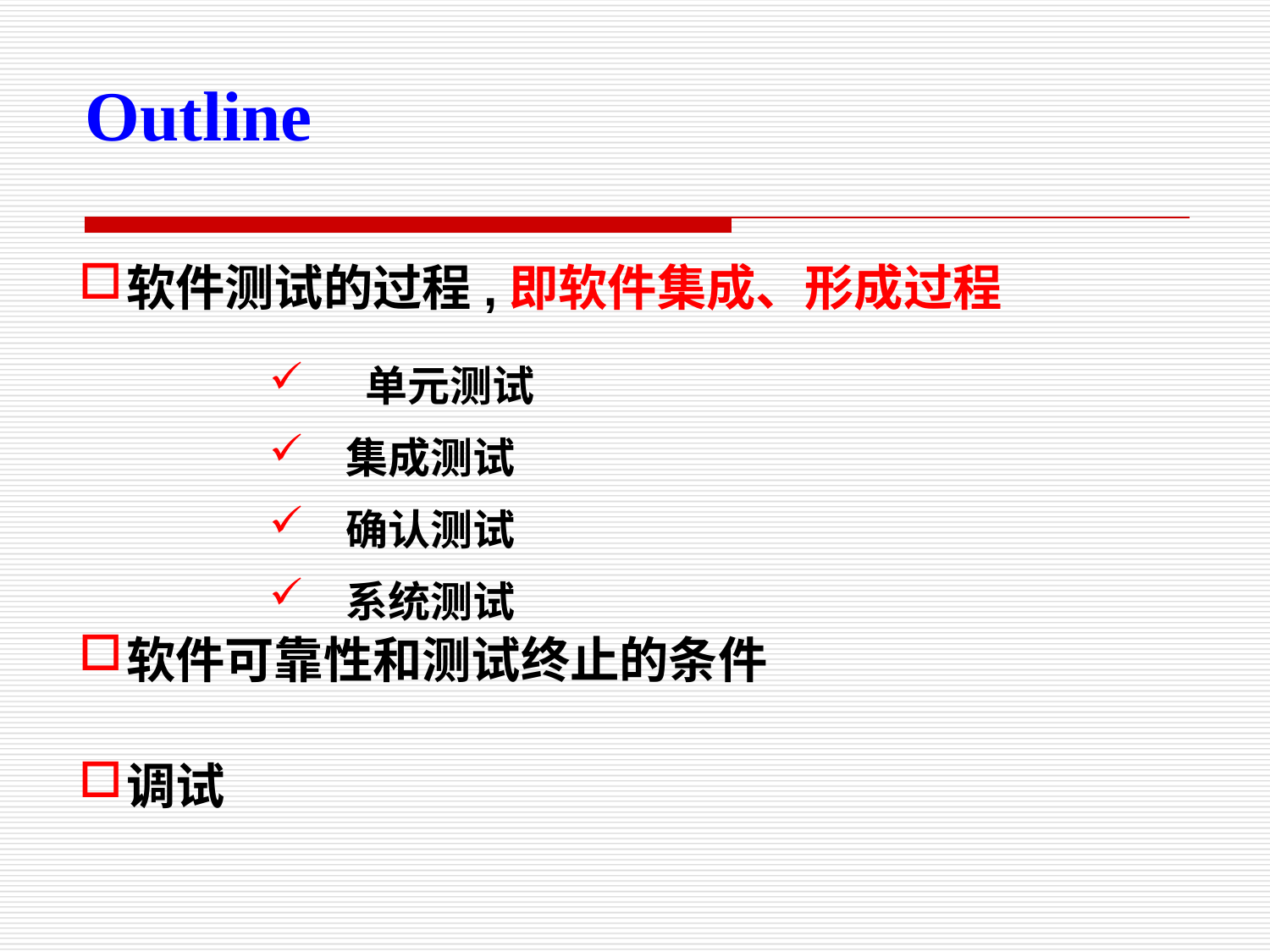

Outline
软件测试的过程,即软件集成、形成过程
    单元测试
  集成测试
  确认测试
  系统测试
软件可靠性和测试终止的条件

调试